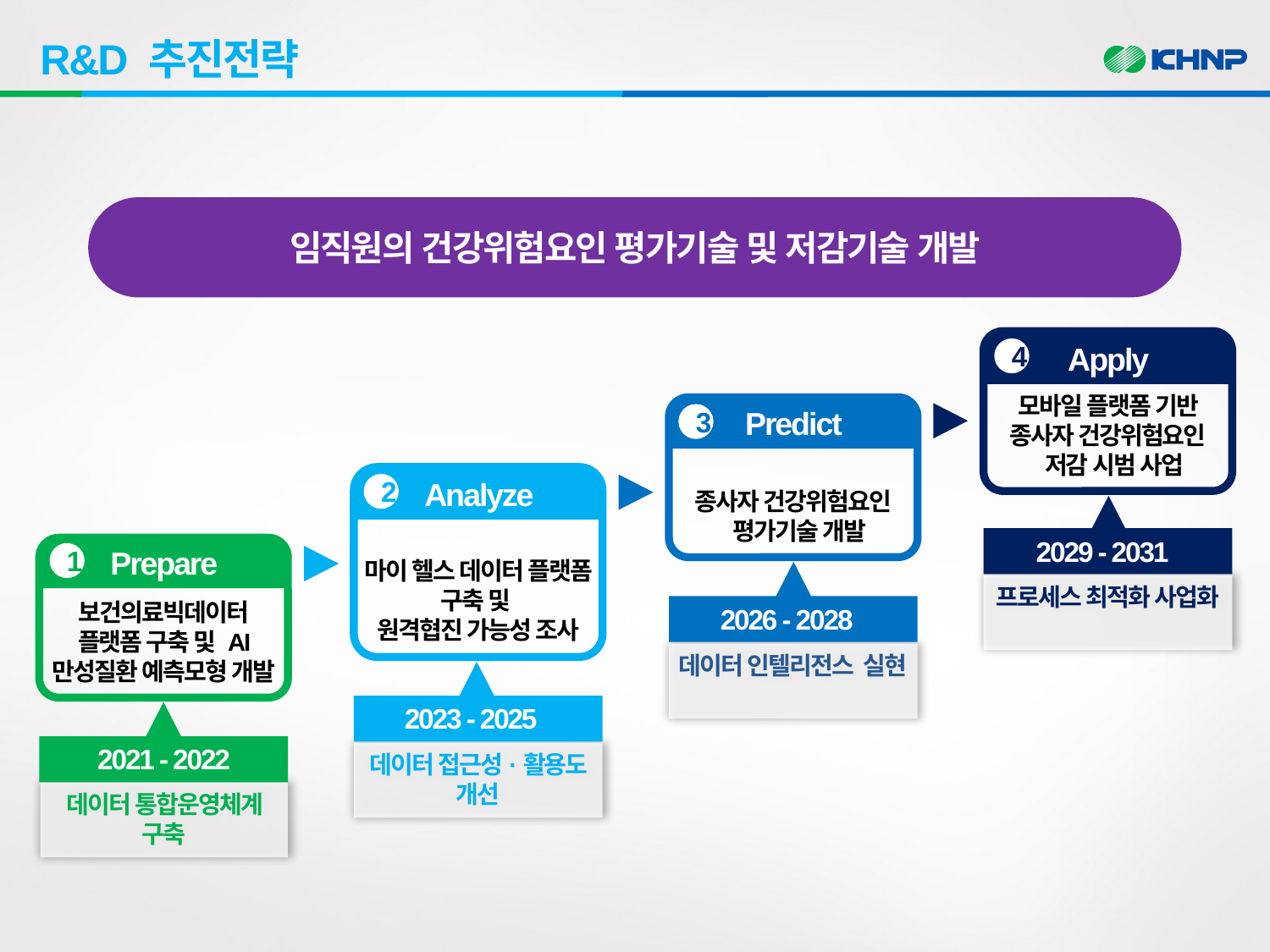

# R&D 추진전략
임직원의 건강위험요인 평가기술 및 저감기술 개발
모바일 플랫폼 기반 종사자 건강위험요인
 저감 시범 사업
Apply
4

2029 - 2031

프로세스 최적화 사업화
종사자 건강위험요인
 평가기술 개발
Predict
3

2026 - 2028

데이터 인텔리전스  실현

마이 헬스 데이터 플랫폼 구축 및
원격협진 가능성 조사
Analyze
2

2023 - 2025

데이터 접근성·활용도 개선

보건의료빅데이터
플랫폼 구축 및 AI 만성질환 예측모형 개발
Prepare
1

2021 - 2022

데이터 통합운영체계 구축